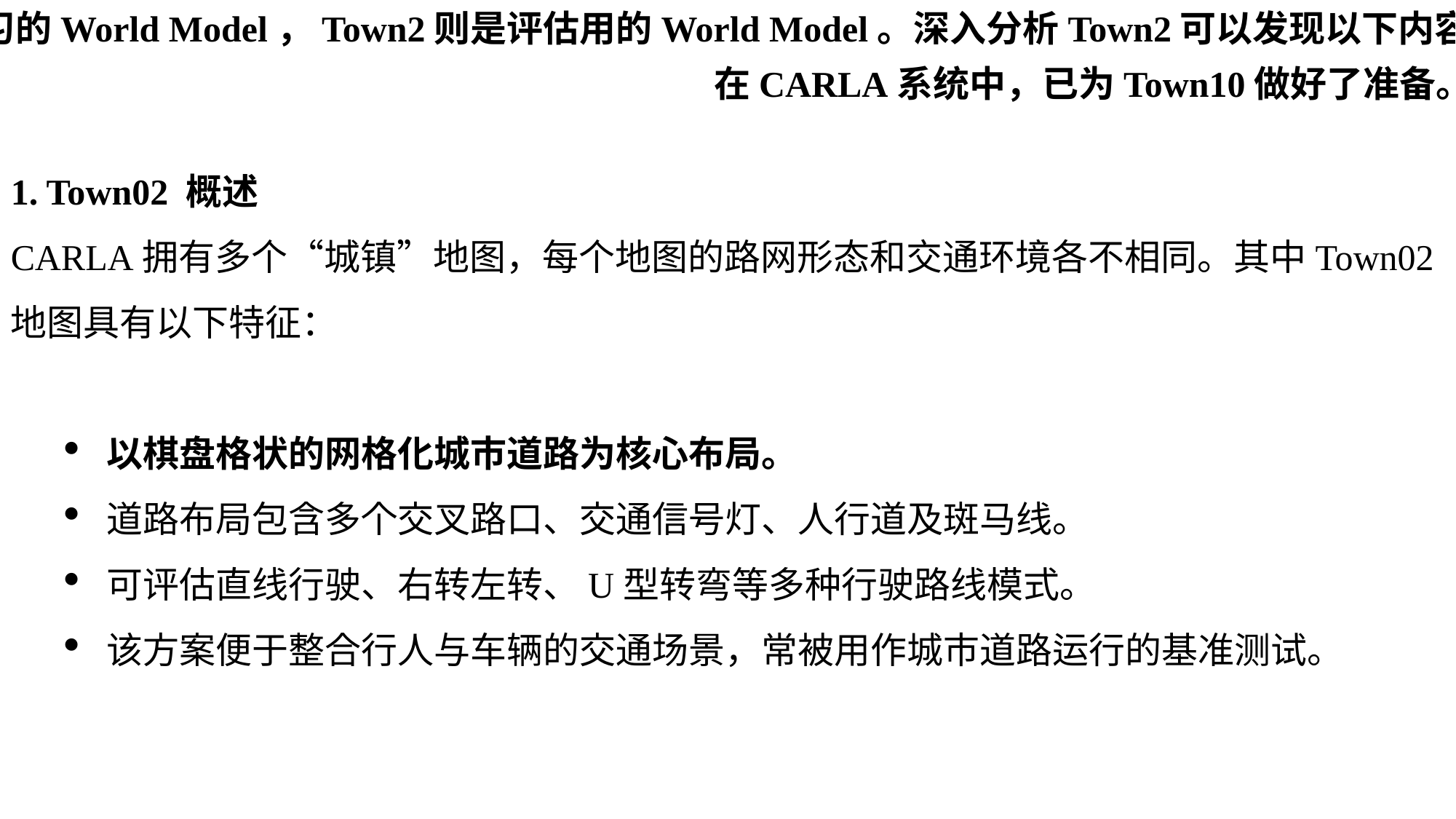

Town1是用于学习的World Model，Town2则是评估用的World Model。深入分析Town2可以发现以下内容：
在CARLA系统中，已为Town10做好了准备。
1. Town02 概述
CARLA拥有多个“城镇”地图，每个地图的路网形态和交通环境各不相同。其中Town02地图具有以下特征：
以棋盘格状的网格化城市道路为核心布局。
道路布局包含多个交叉路口、交通信号灯、人行道及斑马线。
可评估直线行驶、右转左转、U型转弯等多种行驶路线模式。
该方案便于整合行人与车辆的交通场景，常被用作城市道路运行的基准测试。